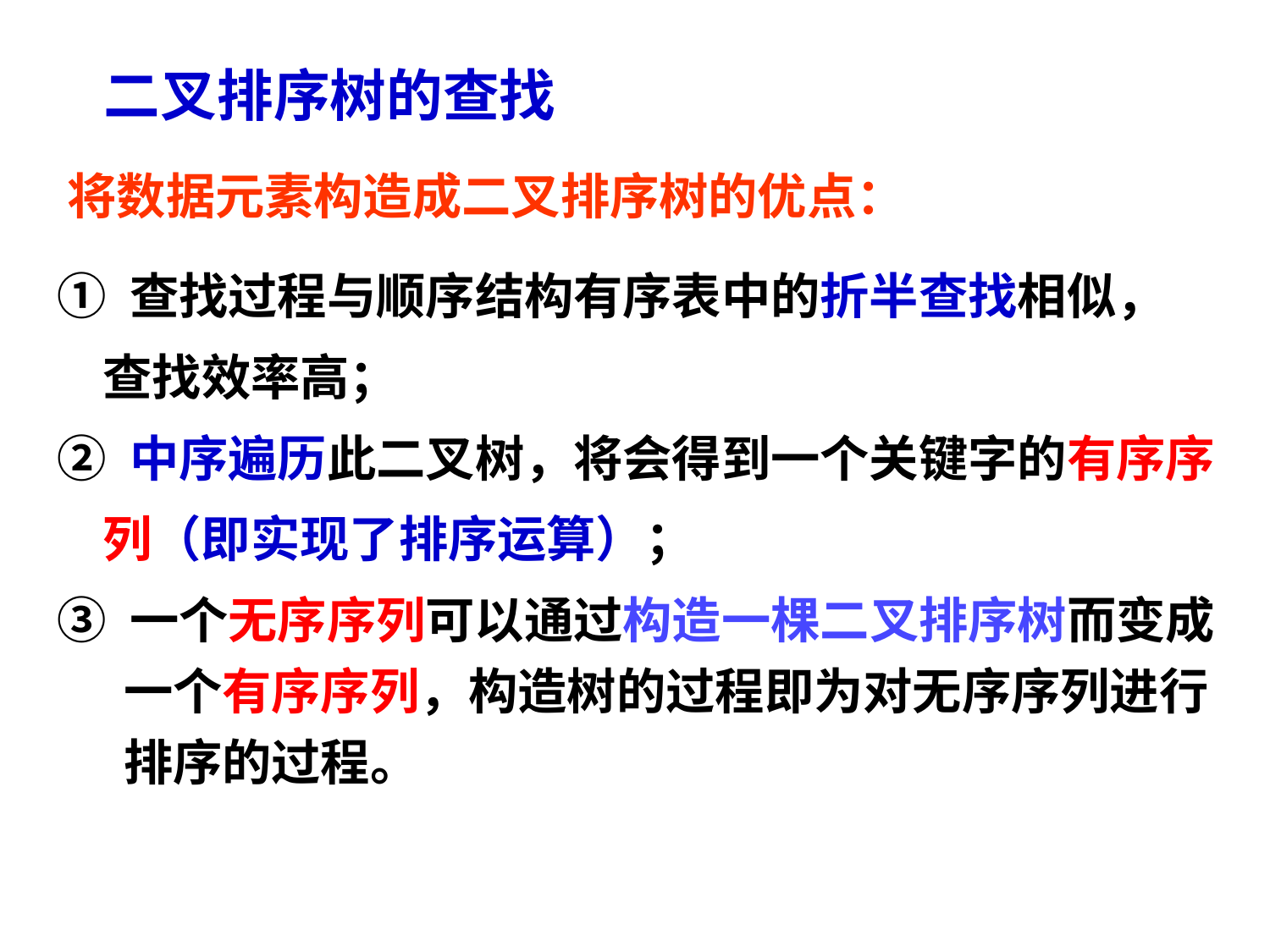

# 二叉排序树的查找
将数据元素构造成二叉排序树的优点：
① 查找过程与顺序结构有序表中的折半查找相似，
   查找效率高；
② 中序遍历此二叉树，将会得到一个关键字的有序序
   列（即实现了排序运算）；
③ 一个无序序列可以通过构造一棵二叉排序树而变成 一个有序序列，构造树的过程即为对无序序列进行排序的过程。